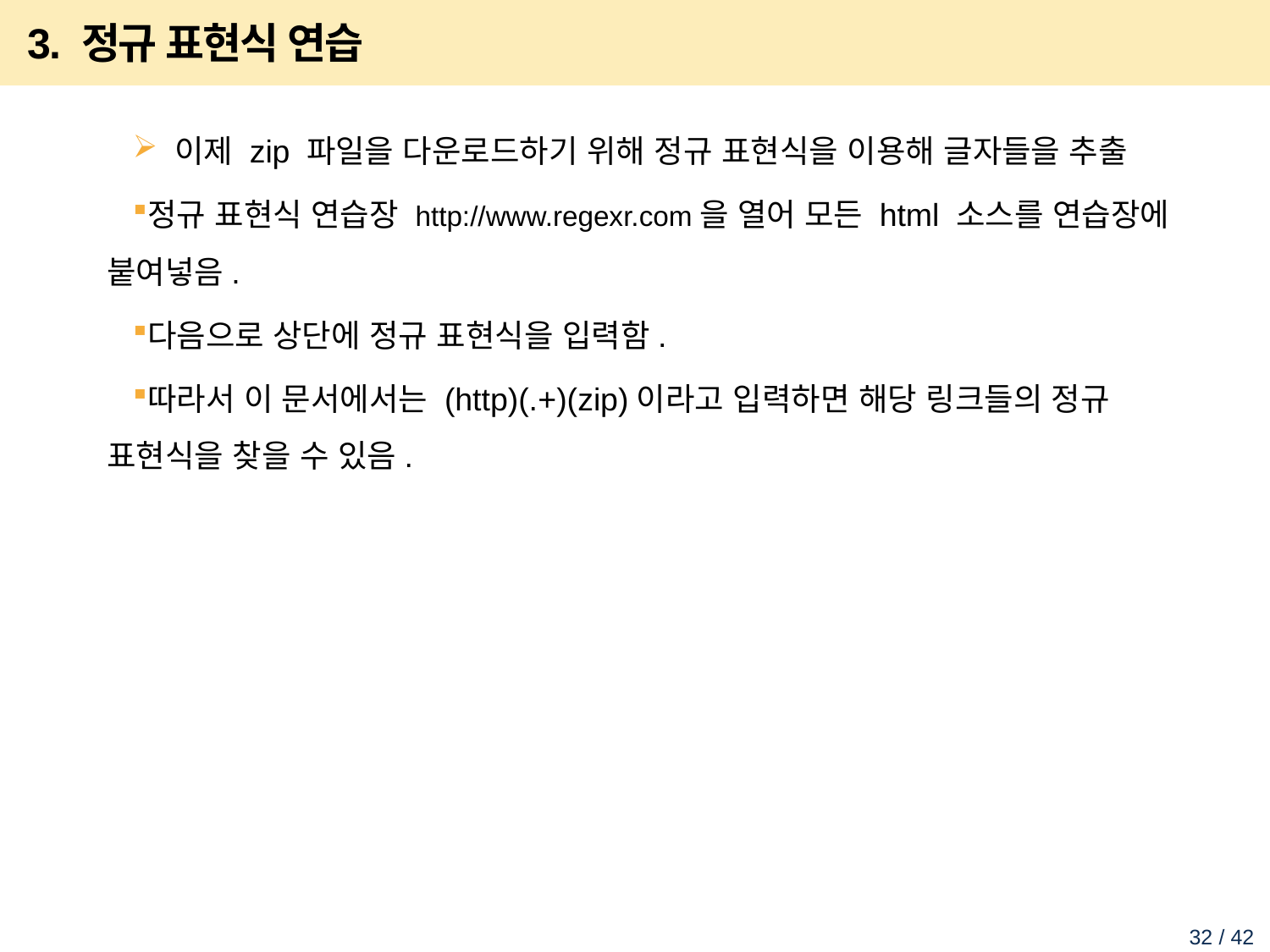

# 3. 정규 표현식 연습
 이제 zip 파일을 다운로드하기 위해 정규 표현식을 이용해 글자들을 추출
정규 표현식 연습장 http://www.regexr.com을 열어 모든 html 소스를 연습장에 붙여넣음.
다음으로 상단에 정규 표현식을 입력함.
따라서 이 문서에서는 (http)(.+)(zip)이라고 입력하면 해당 링크들의 정규 표현식을 찾을 수 있음.